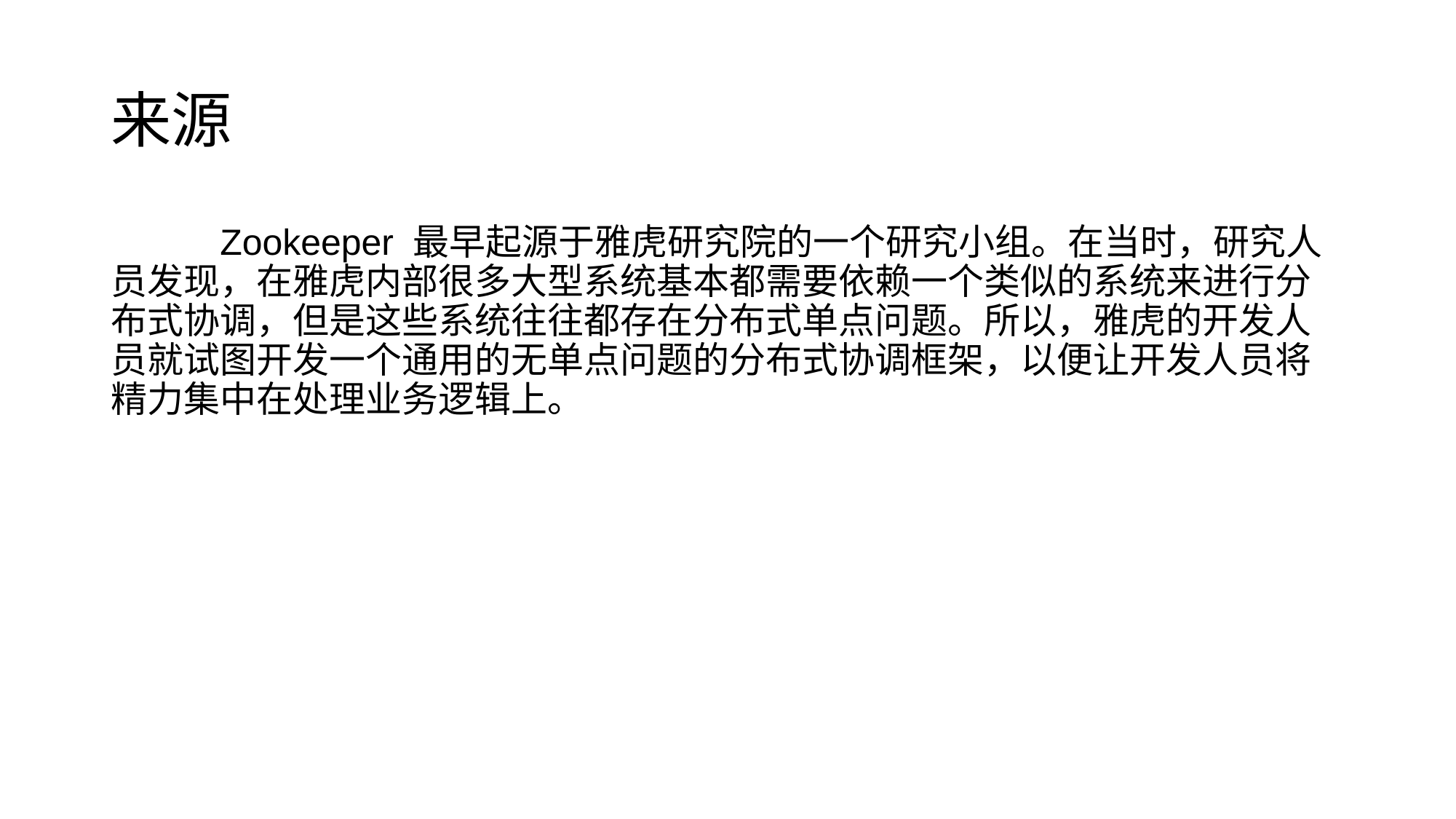

# 来源
	Zookeeper 最早起源于雅虎研究院的一个研究小组。在当时，研究人员发现，在雅虎内部很多大型系统基本都需要依赖一个类似的系统来进行分布式协调，但是这些系统往往都存在分布式单点问题。所以，雅虎的开发人员就试图开发一个通用的无单点问题的分布式协调框架，以便让开发人员将精力集中在处理业务逻辑上。